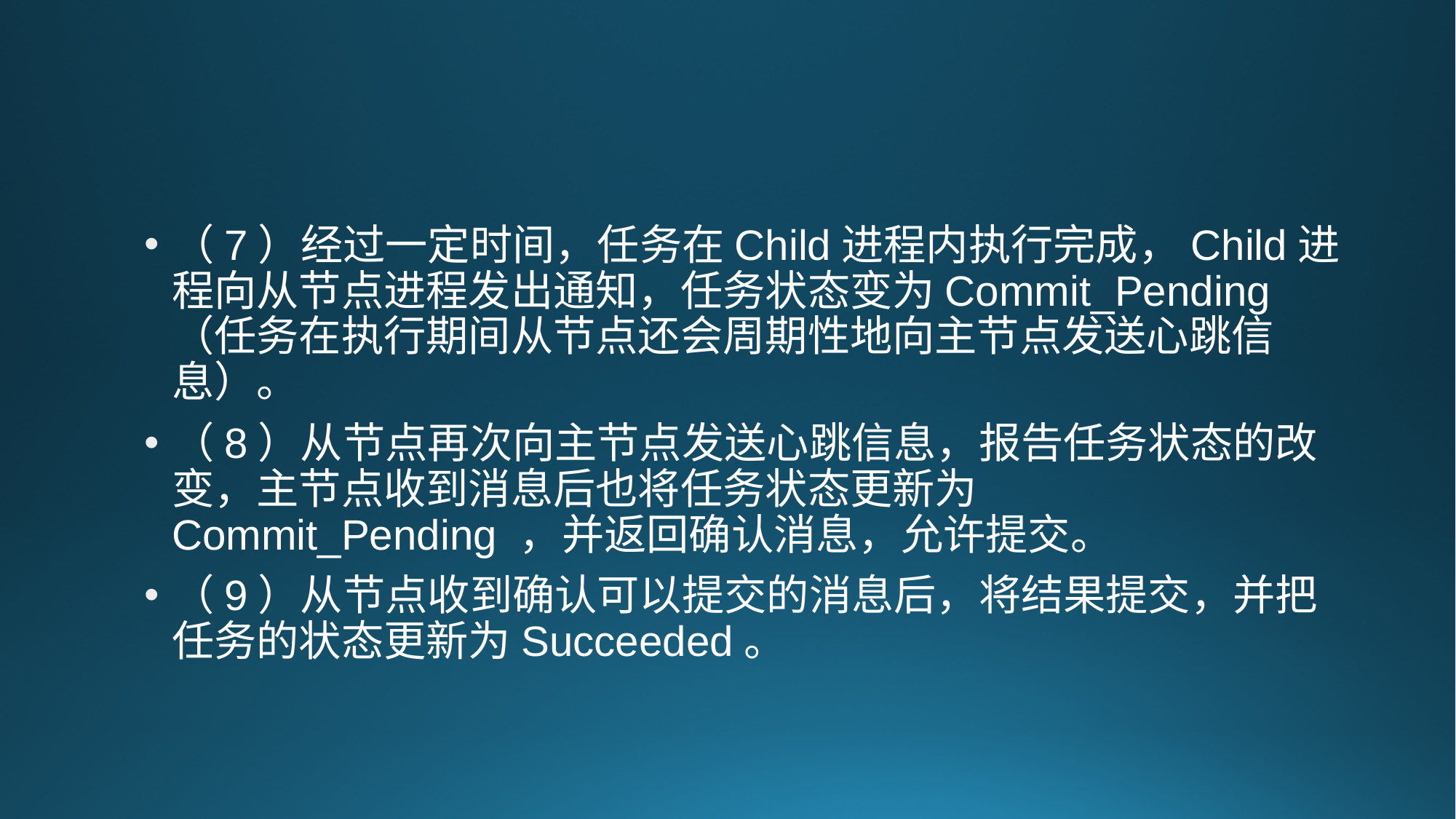

#
（7）经过一定时间，任务在Child进程内执行完成，Child进程向从节点进程发出通知，任务状态变为Commit_Pending（任务在执行期间从节点还会周期性地向主节点发送心跳信息）。
（8）从节点再次向主节点发送心跳信息，报告任务状态的改变，主节点收到消息后也将任务状态更新为Commit_Pending ，并返回确认消息，允许提交。
（9）从节点收到确认可以提交的消息后，将结果提交，并把任务的状态更新为Succeeded。